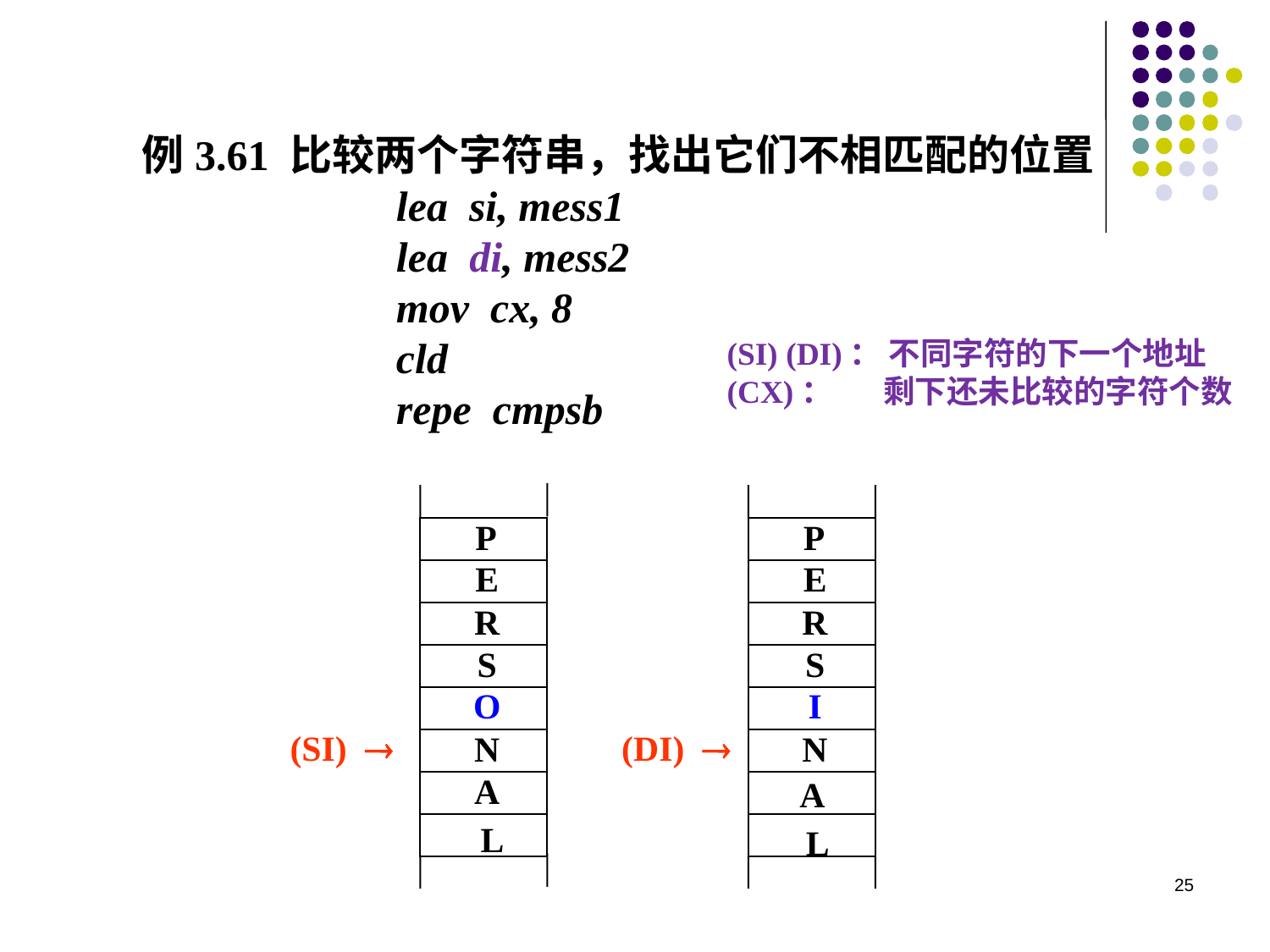

例3.61 比较两个字符串，找出它们不相匹配的位置
            lea  si, mess1
lea  di, mess2
mov  cx, 8
cld
repe  cmpsb
(SI) (DI)： 不同字符的下一个地址
(CX)：       剩下还未比较的字符个数

P
P

E
E

R
R

S
S

O
I

(SI)  →
(DI)  →
N
N

A

A

L

L

25